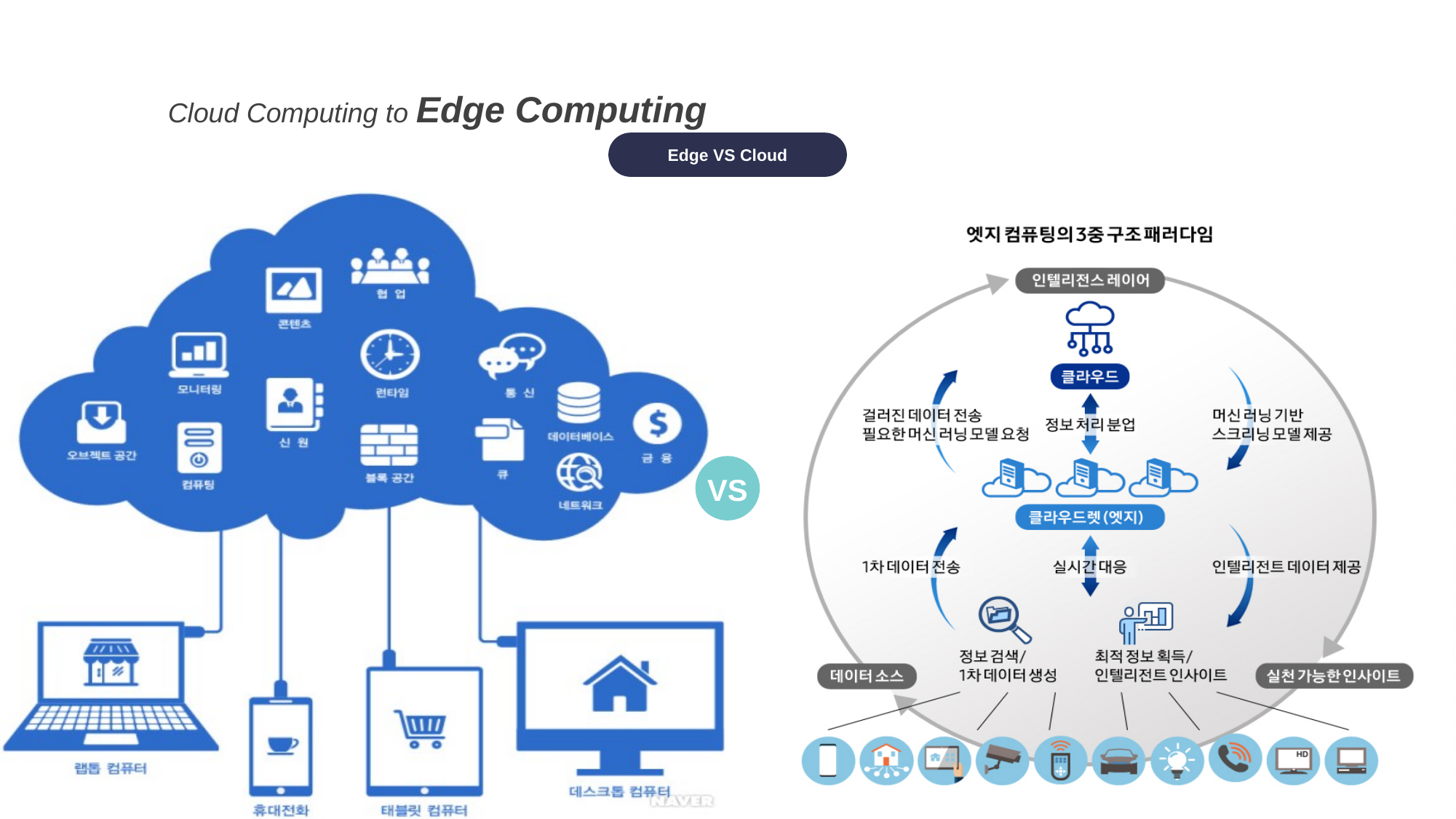

Cloud Computing to Edge Computing
Edge VS Cloud
Before
After

이미지 삽입

VS